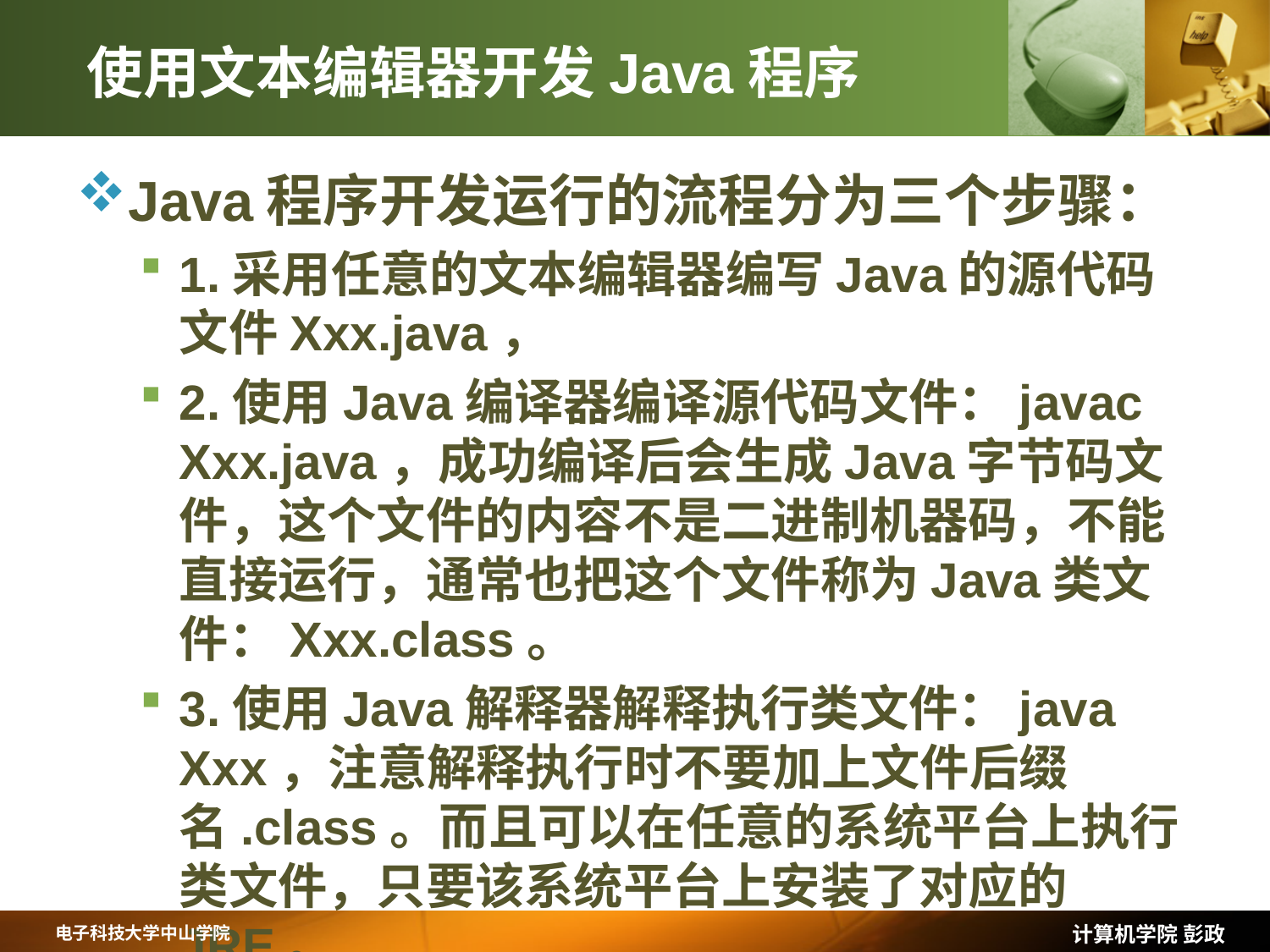

# 使用文本编辑器开发Java程序
Java程序开发运行的流程分为三个步骤：
1.采用任意的文本编辑器编写Java的源代码文件Xxx.java，
2.使用Java编译器编译源代码文件：javac Xxx.java，成功编译后会生成Java字节码文件，这个文件的内容不是二进制机器码，不能直接运行，通常也把这个文件称为Java类文件：Xxx.class。
3.使用Java解释器解释执行类文件：java Xxx，注意解释执行时不要加上文件后缀名.class。而且可以在任意的系统平台上执行类文件，只要该系统平台上安装了对应的JRE。
计算机学院 彭政
电子科技大学中山学院